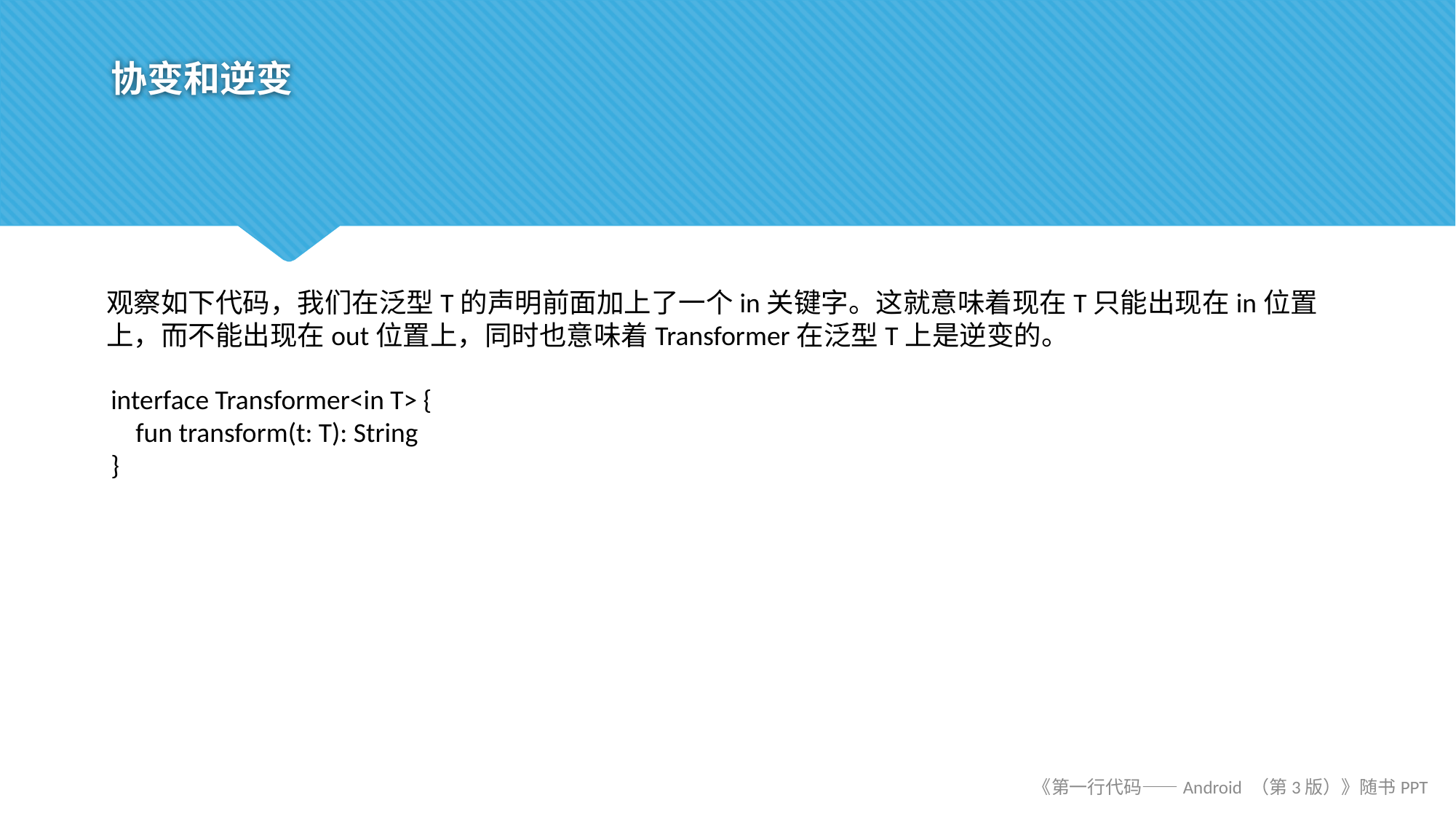

# 协变和逆变
观察如下代码，我们在泛型T的声明前面加上了一个in关键字。这就意味着现在T只能出现在in位置上，而不能出现在out位置上，同时也意味着Transformer在泛型T上是逆变的。
interface Transformer<in T> {
    fun transform(t: T): String
}